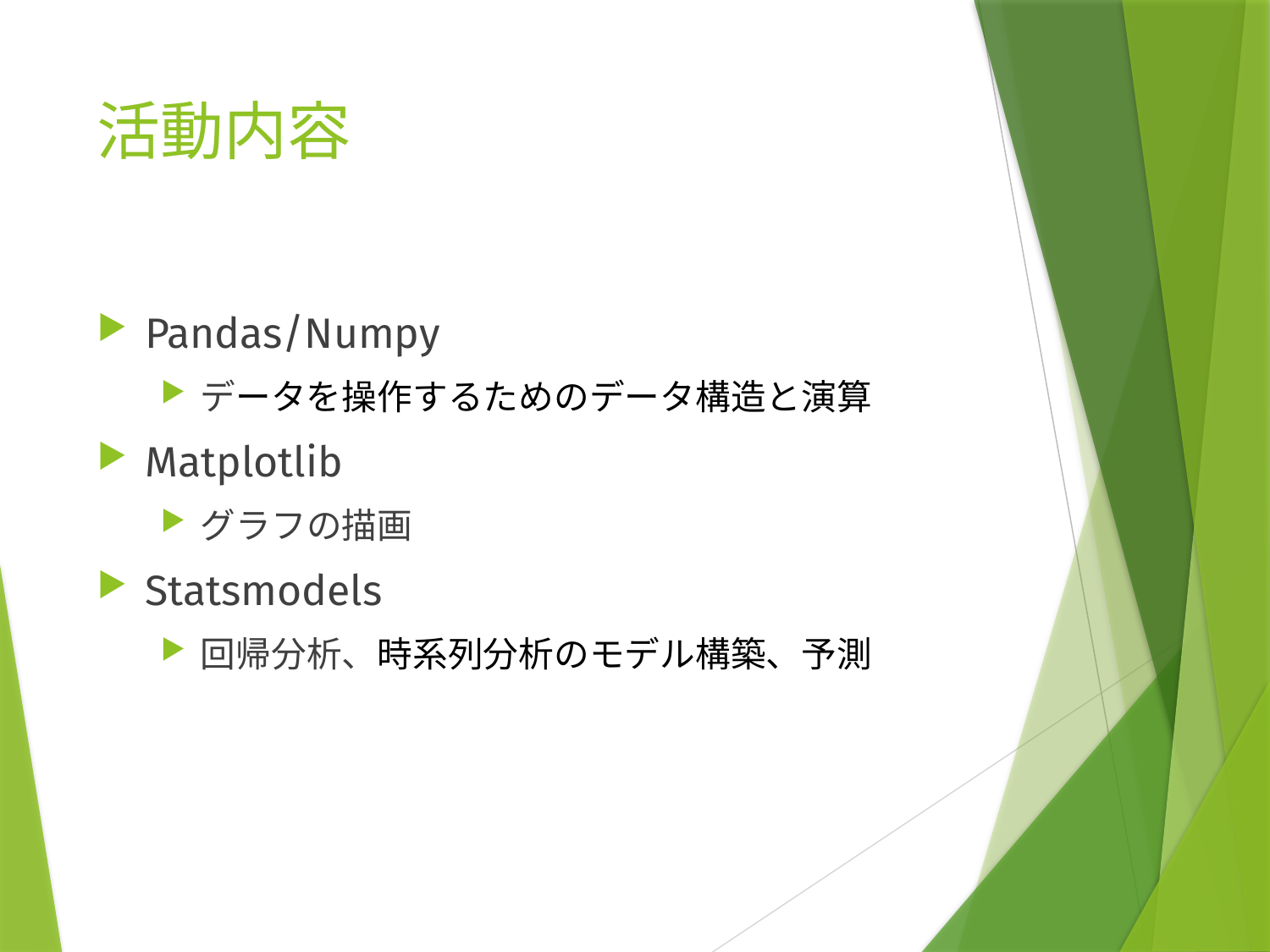

# 活動内容
Pandas/Numpy
データを操作するためのデータ構造と演算
Matplotlib
グラフの描画
Statsmodels
回帰分析、時系列分析のモデル構築、予測